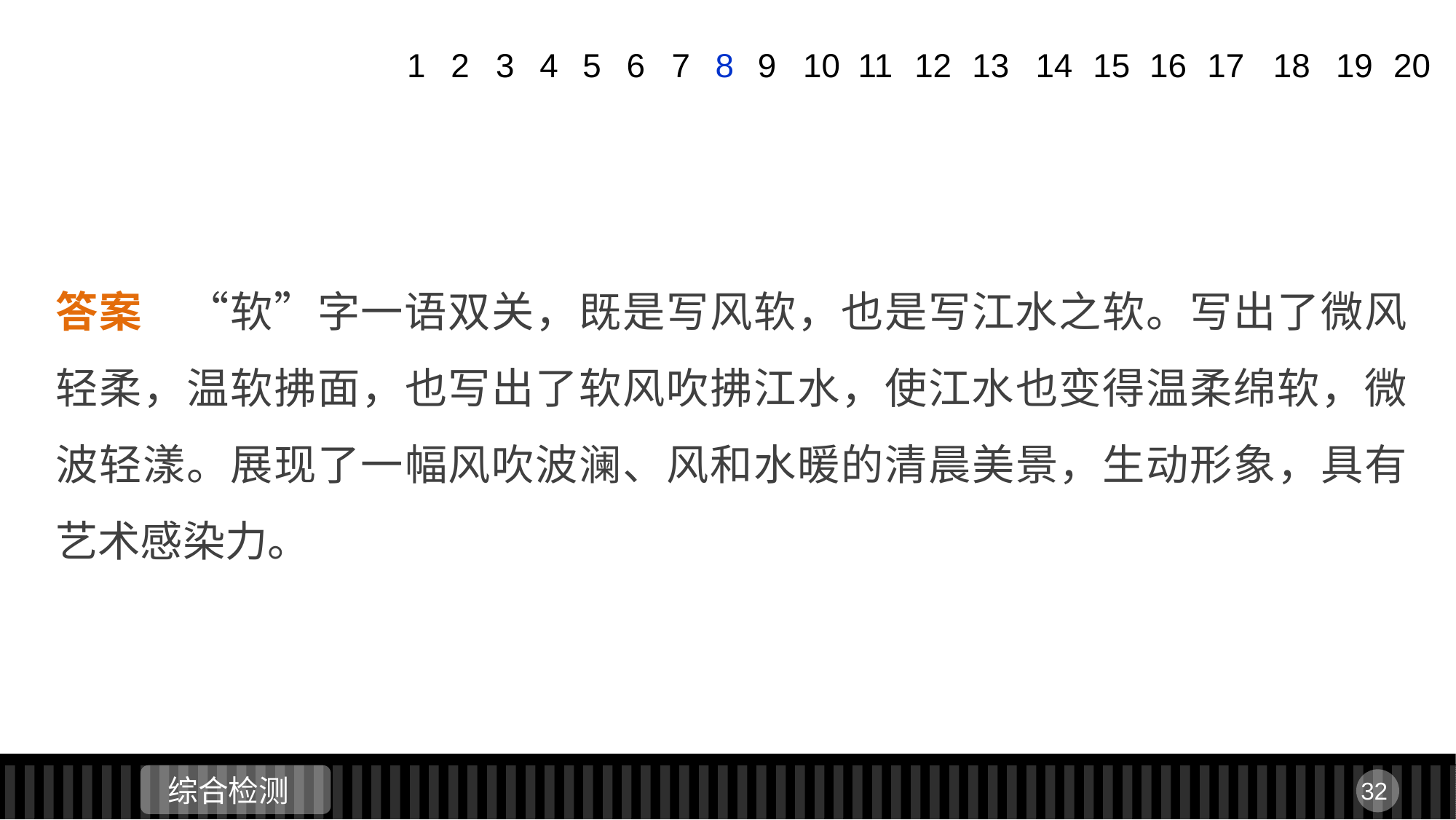

1
2
3
4
5
6
7
8
9
11
12
13
14
15
16
17
18
19
20
10
答案　“软”字一语双关，既是写风软，也是写江水之软。写出了微风轻柔，温软拂面，也写出了软风吹拂江水，使江水也变得温柔绵软，微波轻漾。展现了一幅风吹波澜、风和水暖的清晨美景，生动形象，具有艺术感染力。